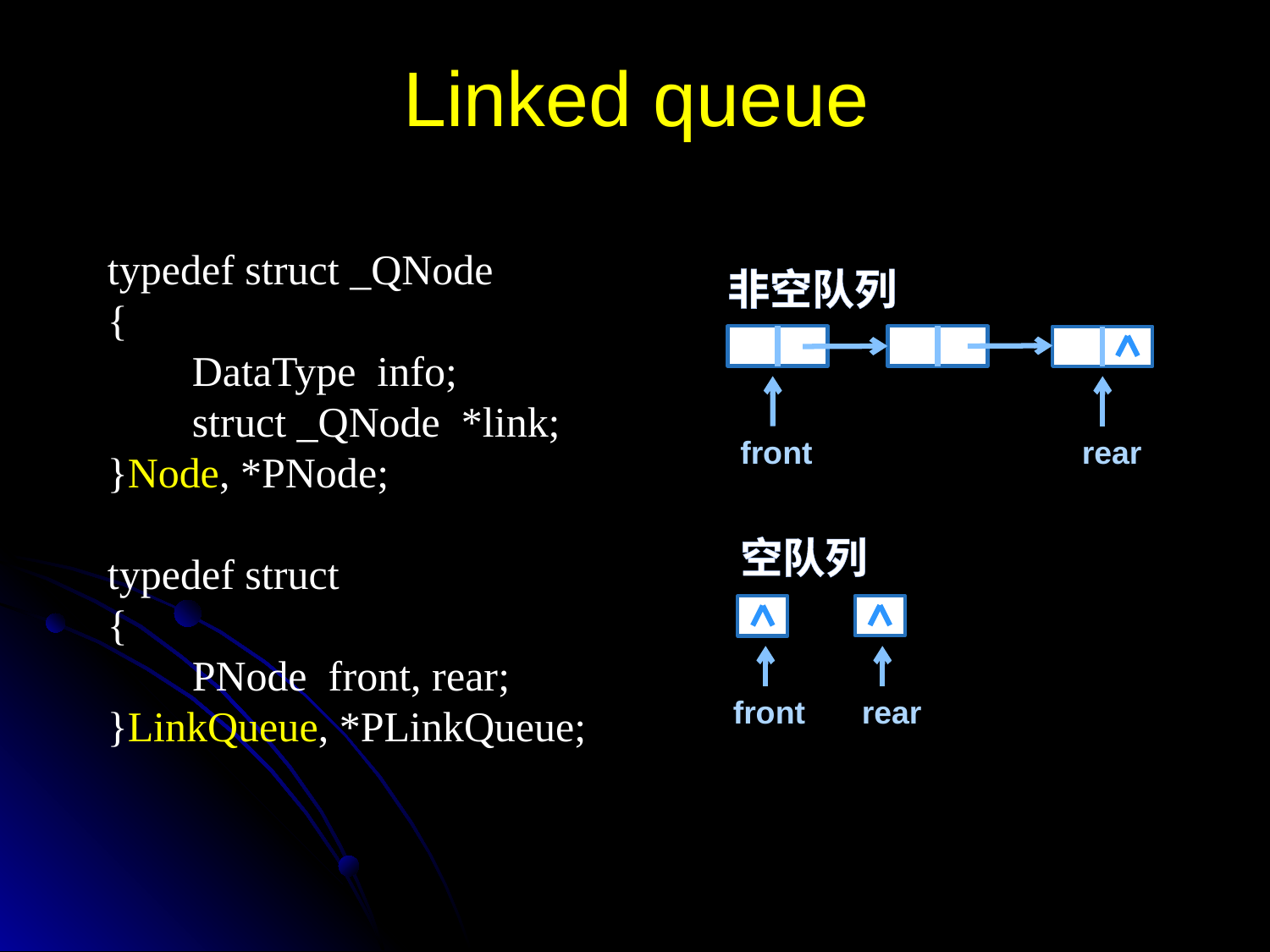

# Linked queue
typedef struct _QNode
{
        DataType  info;
        struct _QNode  *link;
}Node, *PNode;

typedef struct
{
        PNode  front, rear;
}LinkQueue, *PLinkQueue;
非空队列

front
rear
空队列

front
rear